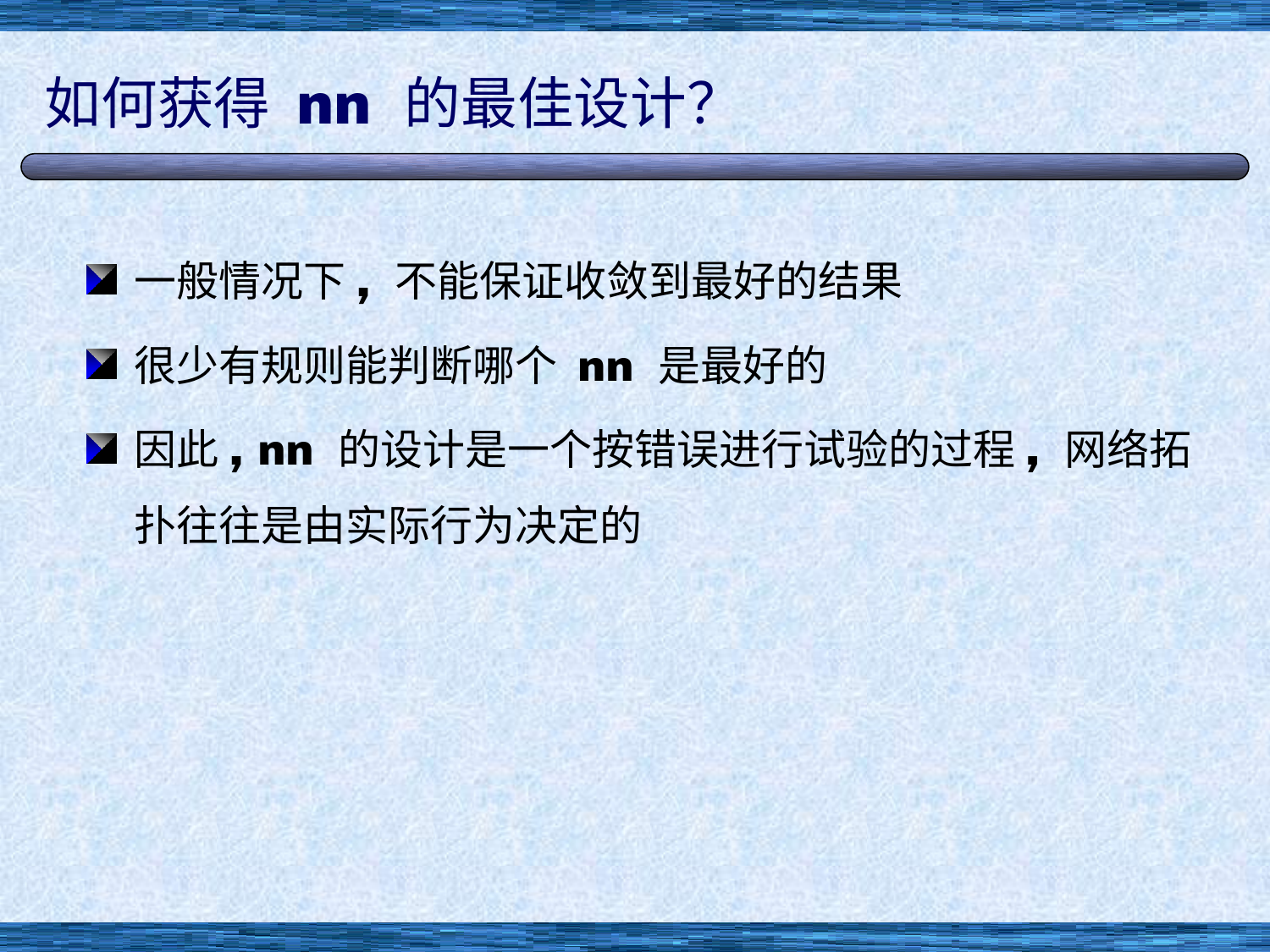

# 如何获得 nn 的最佳设计？
一般情况下, 不能保证收敛到最好的结果
很少有规则能判断哪个 nn 是最好的
因此, nn 的设计是一个按错误进行试验的过程, 网络拓扑往往是由实际行为决定的